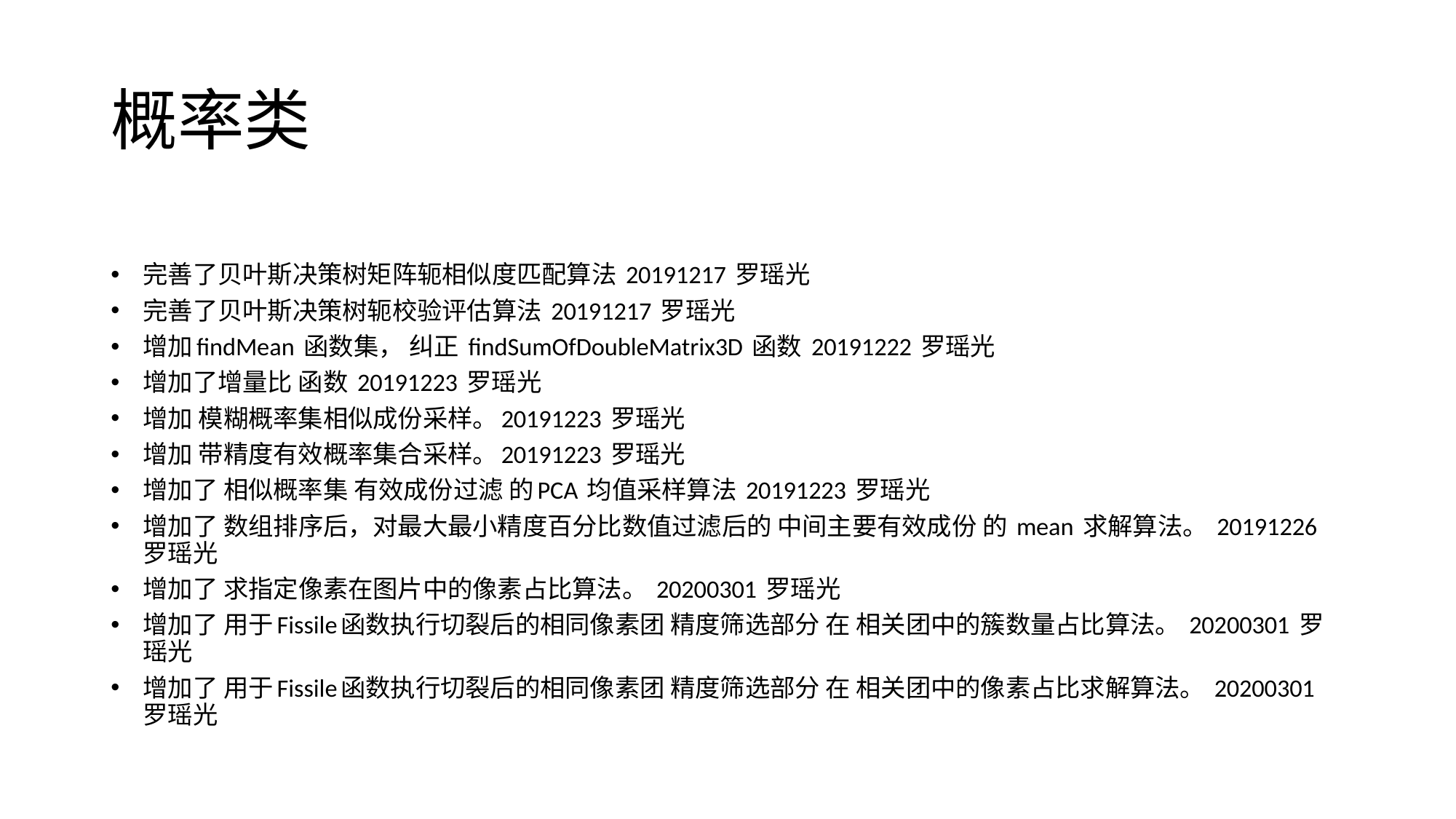

# 概率类

完善了贝叶斯决策树矩阵轭相似度匹配算法 20191217 罗瑶光
完善了贝叶斯决策树轭校验评估算法 20191217 罗瑶光
增加findMean 函数集， 纠正 findSumOfDoubleMatrix3D 函数 20191222 罗瑶光
增加了增量比 函数 20191223 罗瑶光
增加 模糊概率集相似成份采样。20191223 罗瑶光
增加 带精度有效概率集合采样。20191223 罗瑶光
增加了 相似概率集 有效成份过滤 的PCA 均值采样算法 20191223 罗瑶光
增加了 数组排序后，对最大最小精度百分比数值过滤后的 中间主要有效成份 的 mean 求解算法。 20191226 罗瑶光
增加了 求指定像素在图片中的像素占比算法。 20200301 罗瑶光
增加了 用于Fissile函数执行切裂后的相同像素团 精度筛选部分 在 相关团中的簇数量占比算法。 20200301 罗瑶光
增加了 用于Fissile函数执行切裂后的相同像素团 精度筛选部分 在 相关团中的像素占比求解算法。 20200301 罗瑶光